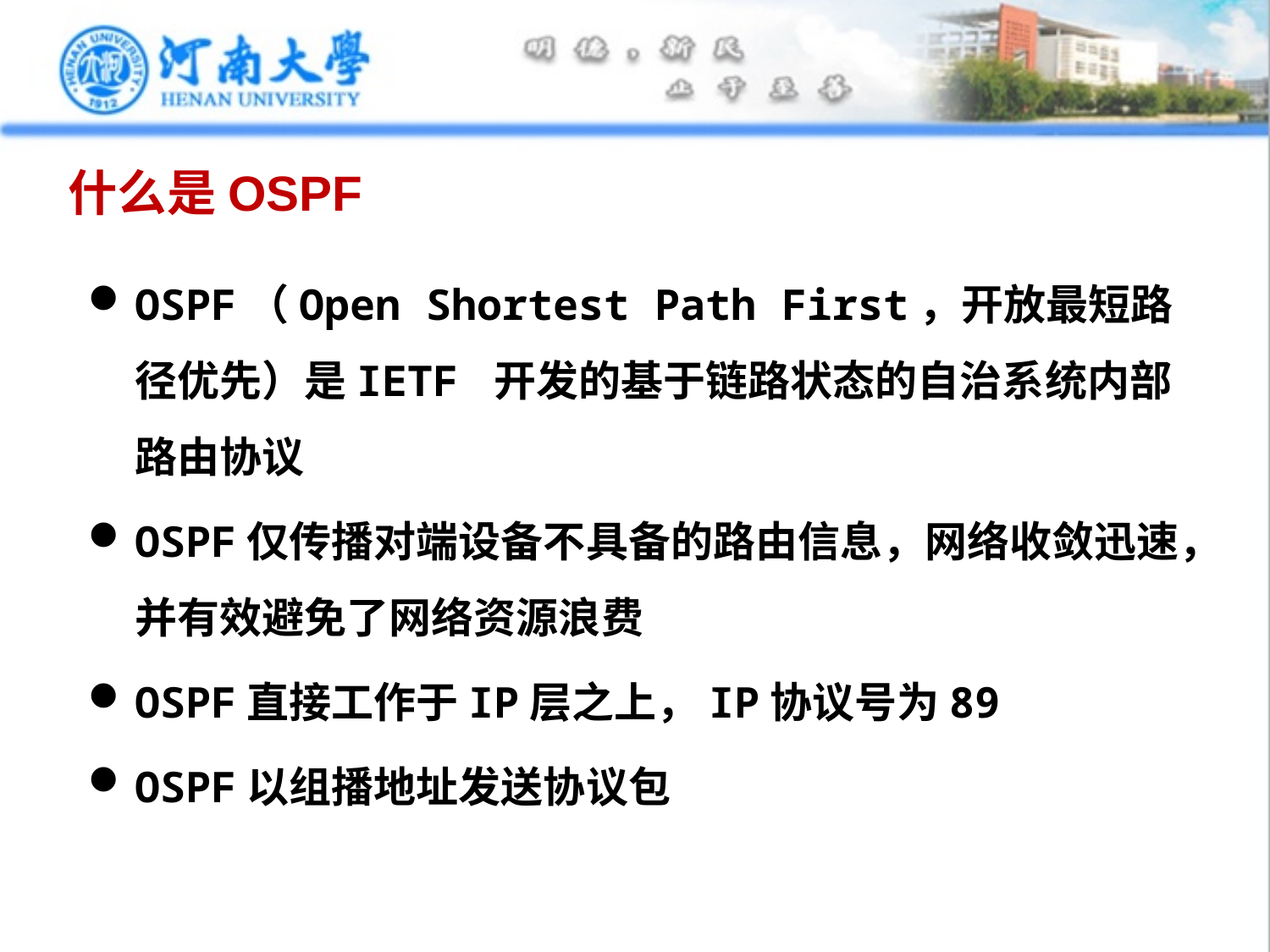

# 什么是OSPF
OSPF（Open Shortest Path First，开放最短路径优先）是IETF 开发的基于链路状态的自治系统内部路由协议
OSPF仅传播对端设备不具备的路由信息，网络收敛迅速，并有效避免了网络资源浪费
OSPF直接工作于IP层之上，IP协议号为89
OSPF以组播地址发送协议包